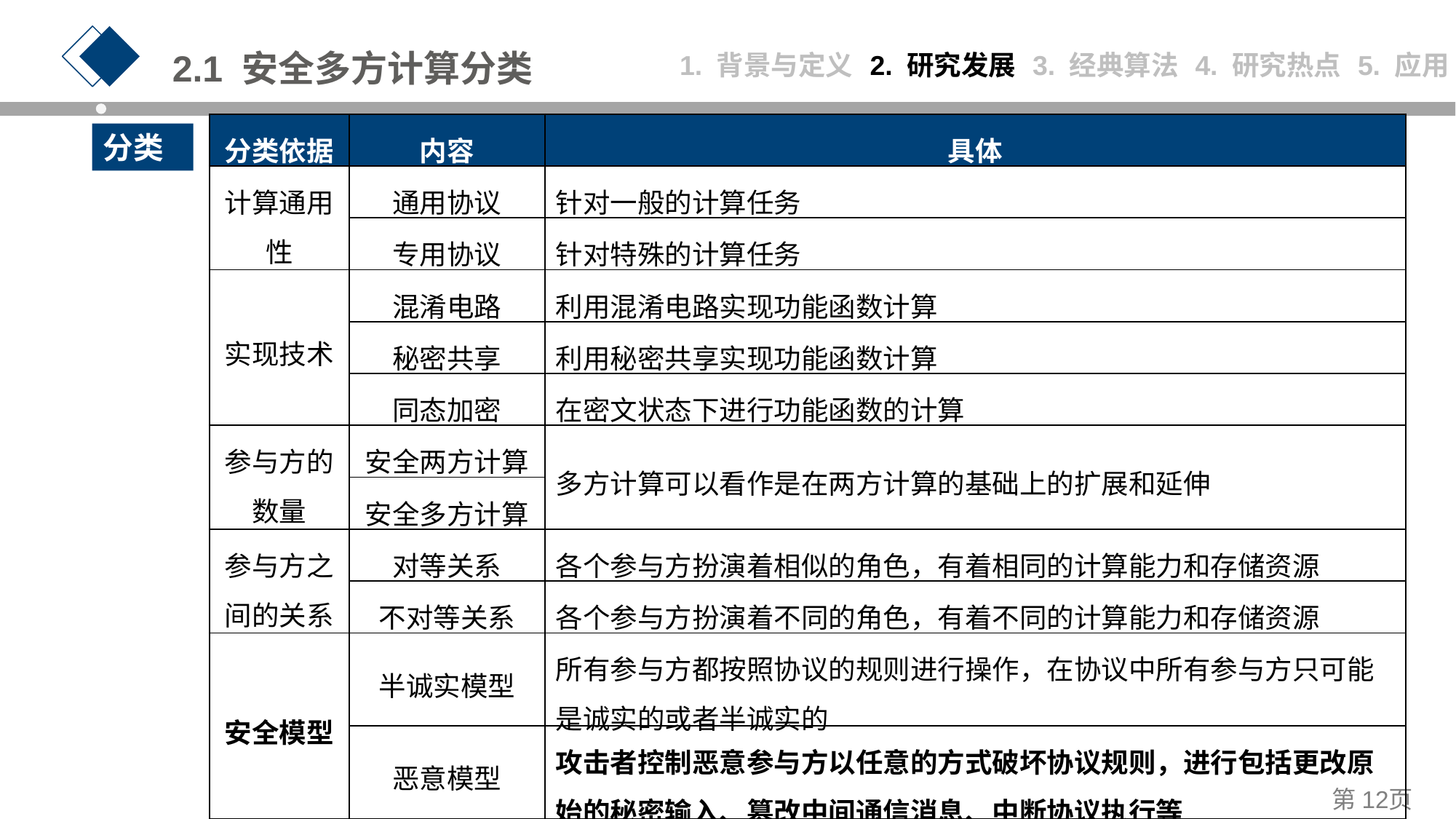

2.1 安全多方计算分类
1. 背景与定义
2. 研究发展
3. 经典算法
4. 研究热点
5. 应用
| 分类依据 | 内容 | 具体 |
| --- | --- | --- |
| 计算通用性 | 通用协议 | 针对一般的计算任务 |
|  | 专用协议 | 针对特殊的计算任务 |
| 实现技术 | 混淆电路 | 利用混淆电路实现功能函数计算 |
|  | 秘密共享 | 利用秘密共享实现功能函数计算 |
|  | 同态加密 | 在密文状态下进行功能函数的计算 |
| 参与方的数量 | 安全两方计算 | 多方计算可以看作是在两方计算的基础上的扩展和延伸 |
|  | 安全多方计算 |  |
| 参与方之间的关系 | 对等关系 | 各个参与方扮演着相似的角色，有着相同的计算能力和存储资源 |
|  | 不对等关系 | 各个参与方扮演着不同的角色，有着不同的计算能力和存储资源 |
| 安全模型 | 半诚实模型 | 所有参与方都按照协议的规则进行操作，在协议中所有参与方只可能是诚实的或者半诚实的 |
|  | 恶意模型 | 攻击者控制恶意参与方以任意的方式破坏协议规则，进行包括更改原始的秘密输入、篡改中间通信消息、中断协议执行等 |
分类